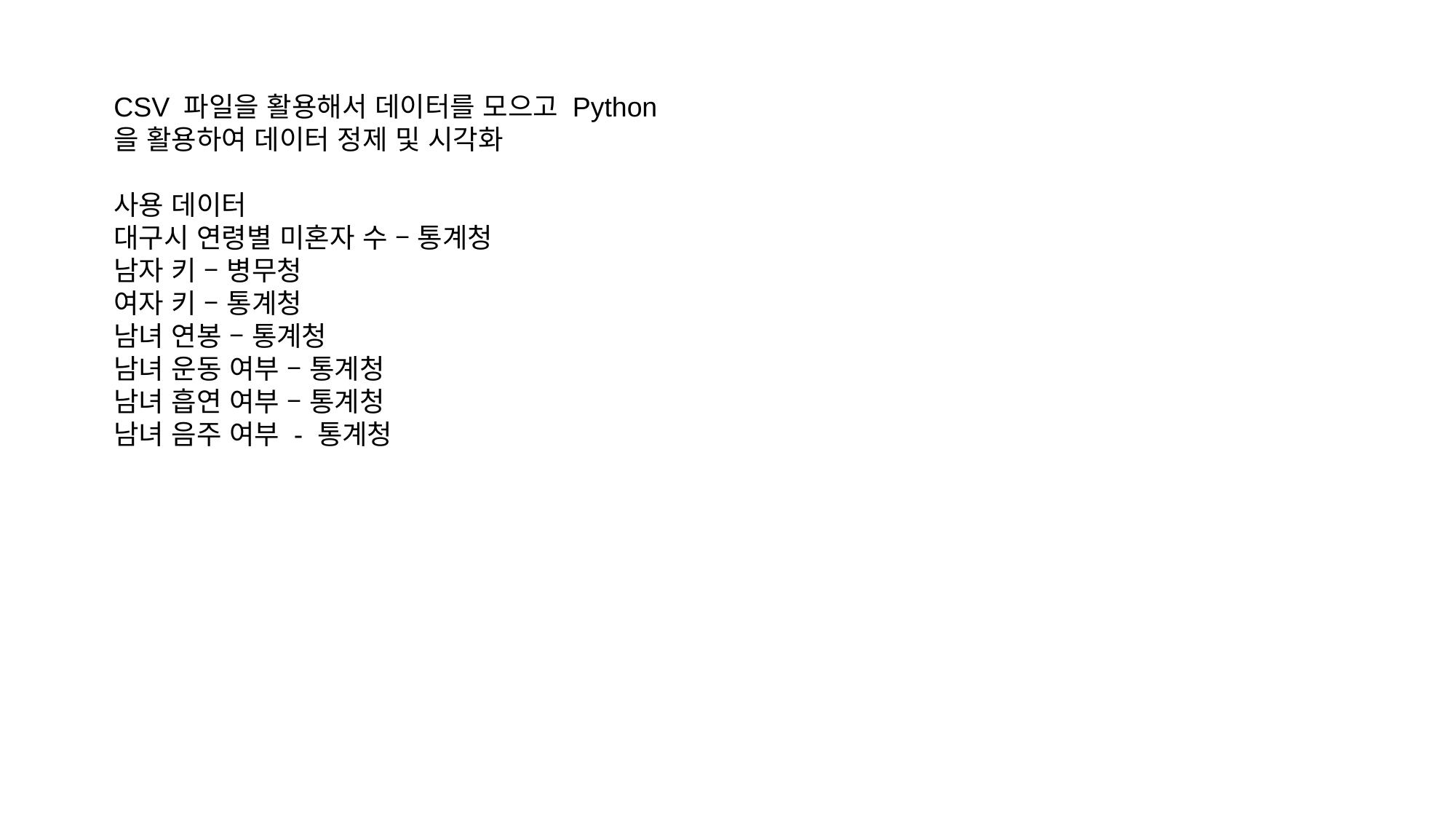

CSV 파일을 활용해서 데이터를 모으고 Python을 활용하여 데이터 정제 및 시각화

사용 데이터
대구시 연령별 미혼자 수 – 통계청
남자 키 – 병무청
여자 키 – 통계청
남녀 연봉 – 통계청
남녀 운동 여부 – 통계청
남녀 흡연 여부 – 통계청
남녀 음주 여부 - 통계청